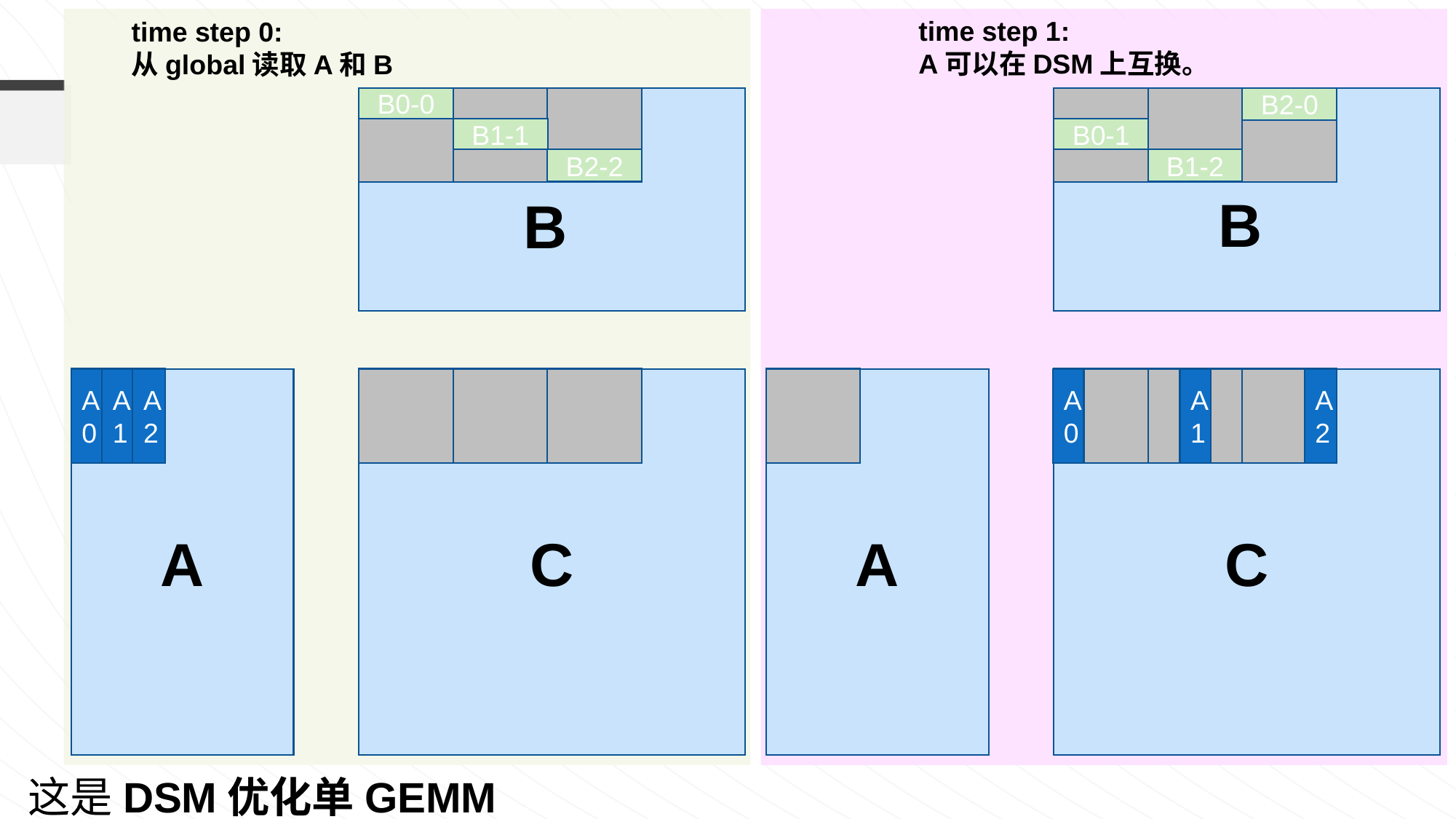

time step 1:
A可以在DSM上互换。

time step 0:
从global读取A和B

B0-0

B2-0
B1-1
B0-1
B2-2
B1-2
B
B
A

C

A

A0
C

A2
A0
A1
A2
A1
这是DSM优化单GEMM